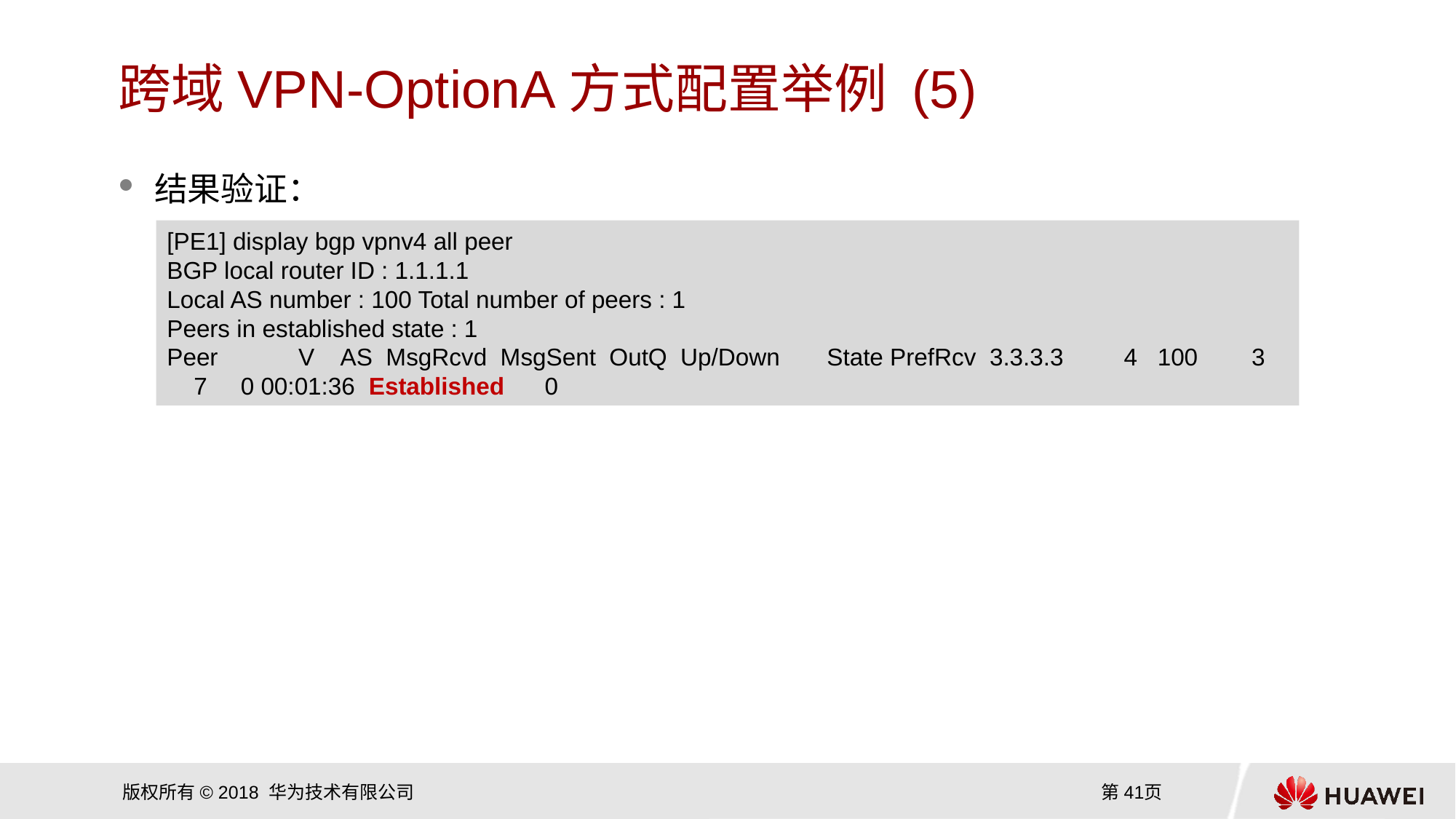

# 跨域VPN-OptionA方式配置举例 (5)
结果验证：

[PE1] display bgp vpnv4 all peer
BGP local router ID : 1.1.1.1
Local AS number : 100 Total number of peers : 1
Peers in established state : 1
Peer            V    AS  MsgRcvd  MsgSent  OutQ  Up/Down       State PrefRcv  3.3.3.3         4   100        3        7     0 00:01:36  Established      0